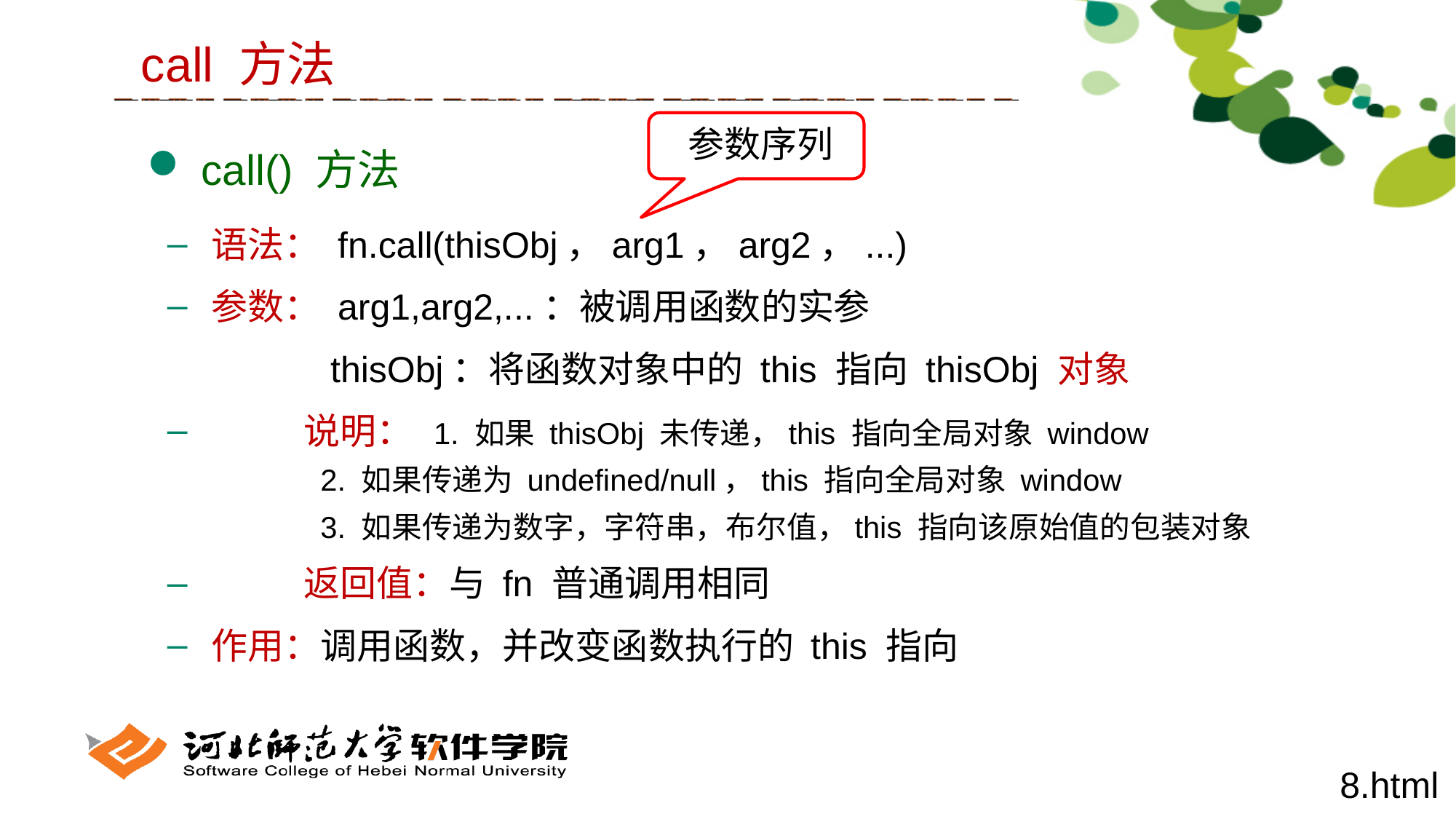

call 方法
  参数序列
 call() 方法
 语法： fn.call(thisObj，arg1，arg2，...)
 参数： arg1,arg2,...：被调用函数的实参
                  thisObj：将函数对象中的 this 指向 thisObj 对象
 	说明：  1. 如果 thisObj 未传递，this 指向全局对象 window
               2. 如果传递为 undefined/null，this 指向全局对象 window
               3. 如果传递为数字，字符串，布尔值，this 指向该原始值的包装对象
 	返回值：与 fn 普通调用相同
 作用：调用函数，并改变函数执行的 this 指向

8.html